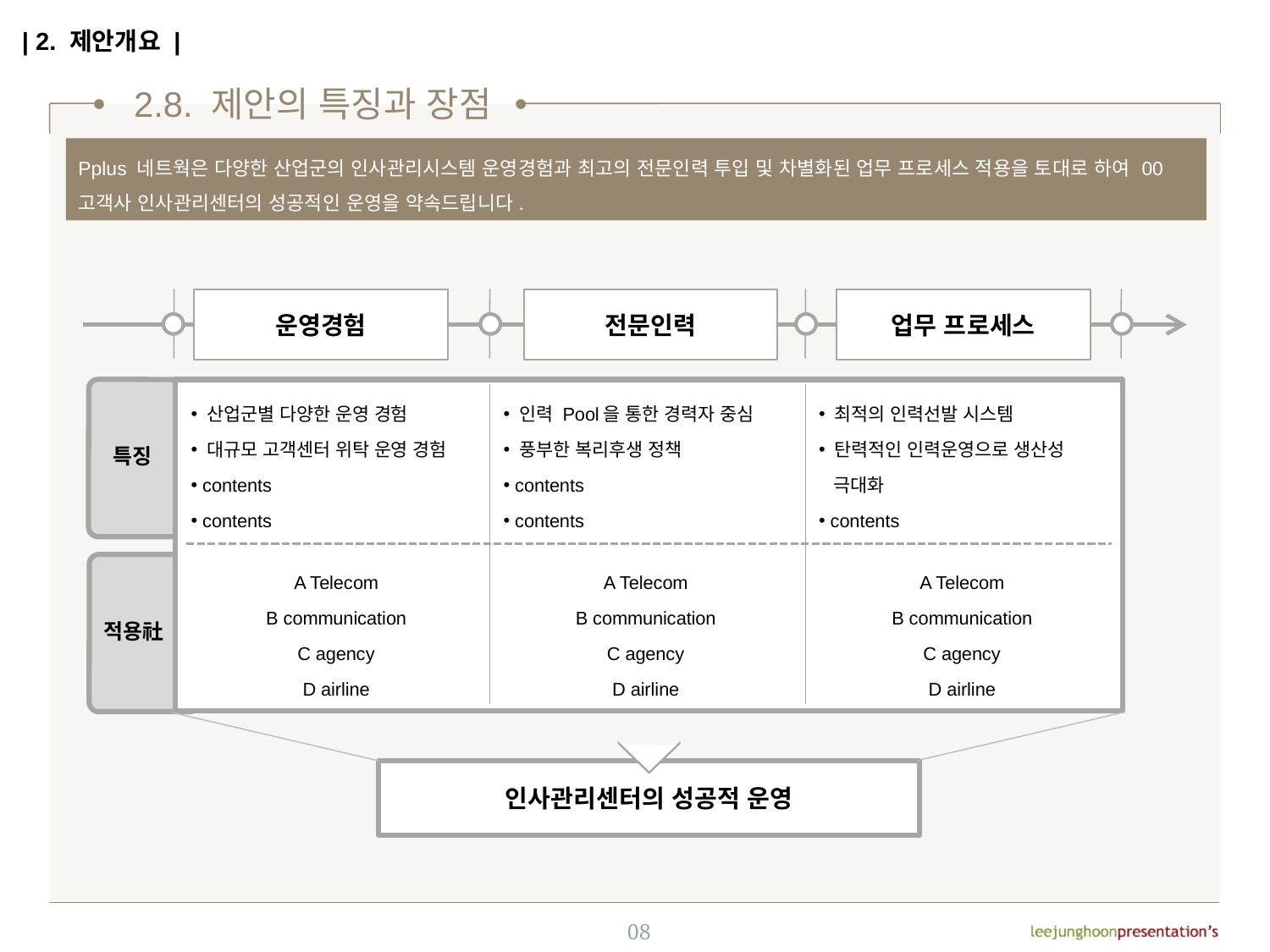

운영경험
전문인력
업무 프로세스

특징
 인력 Pool을 통한 경력자 중심
 풍부한 복리후생 정책
 contents
 contents

 산업군별 다양한 운영 경험
 대규모 고객센터 위탁 운영 경험
 contents
 contents
 최적의 인력선발 시스템
 탄력적인 인력운영으로 생산성
  극대화
 contents
 A Telecom
 B communication
 C agency
 D airline
 A Telecom
 B communication
 C agency
 D airline
 A Telecom
 B communication
 C agency
 D airline

적용社

인사관리센터의 성공적 운영